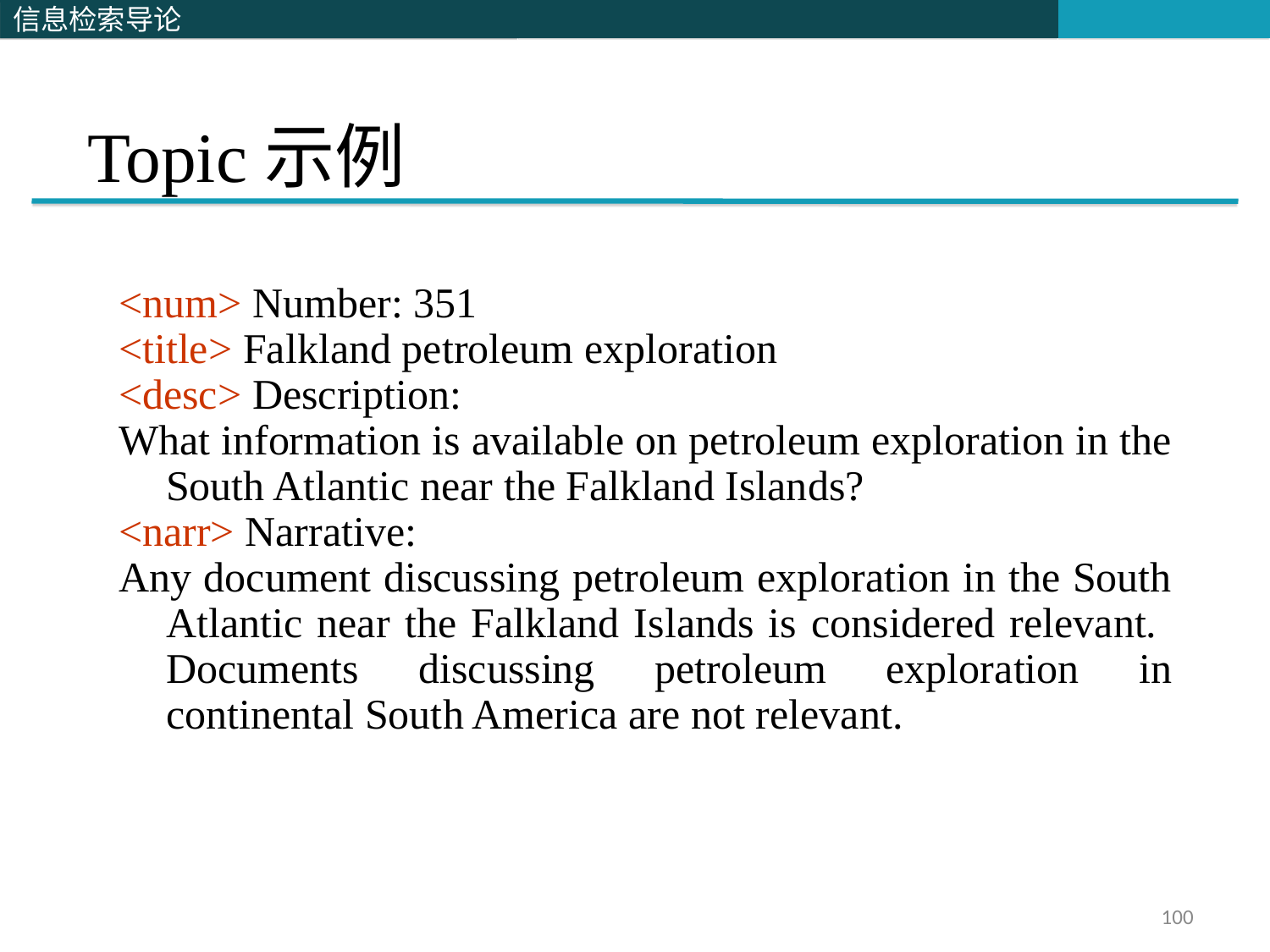

# Topic示例
<num> Number: 351
<title> Falkland petroleum exploration
<desc> Description:
What information is available on petroleum exploration in the South Atlantic near the Falkland Islands?
<narr> Narrative:
Any document discussing petroleum exploration in the South Atlantic near the Falkland Islands is considered relevant.  Documents discussing petroleum exploration in continental South America are not relevant.
100